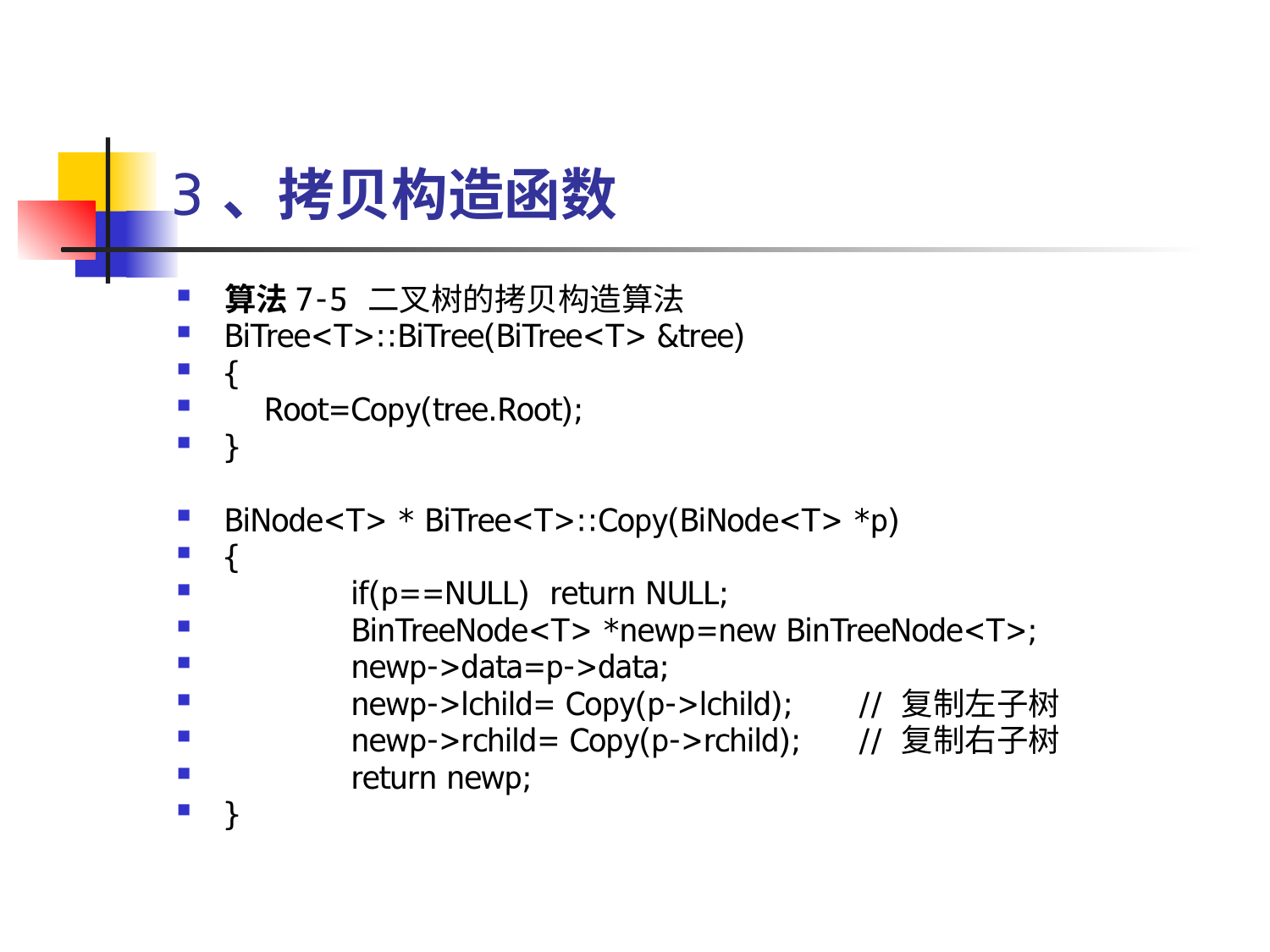

# 3、拷贝构造函数
算法7-5 二叉树的拷贝构造算法
BiTree<T>::BiTree(BiTree<T> &tree)
{
    Root=Copy(tree.Root);
}

BiNode<T> * BiTree<T>::Copy(BiNode<T> *p)
{
	if(p==NULL)  return NULL;
	BinTreeNode<T> *newp=new BinTreeNode<T>;
	newp->data=p->data;
	newp->lchild= Copy(p->lchild);	// 复制左子树
	newp->rchild= Copy(p->rchild);	// 复制右子树
	return newp;
}